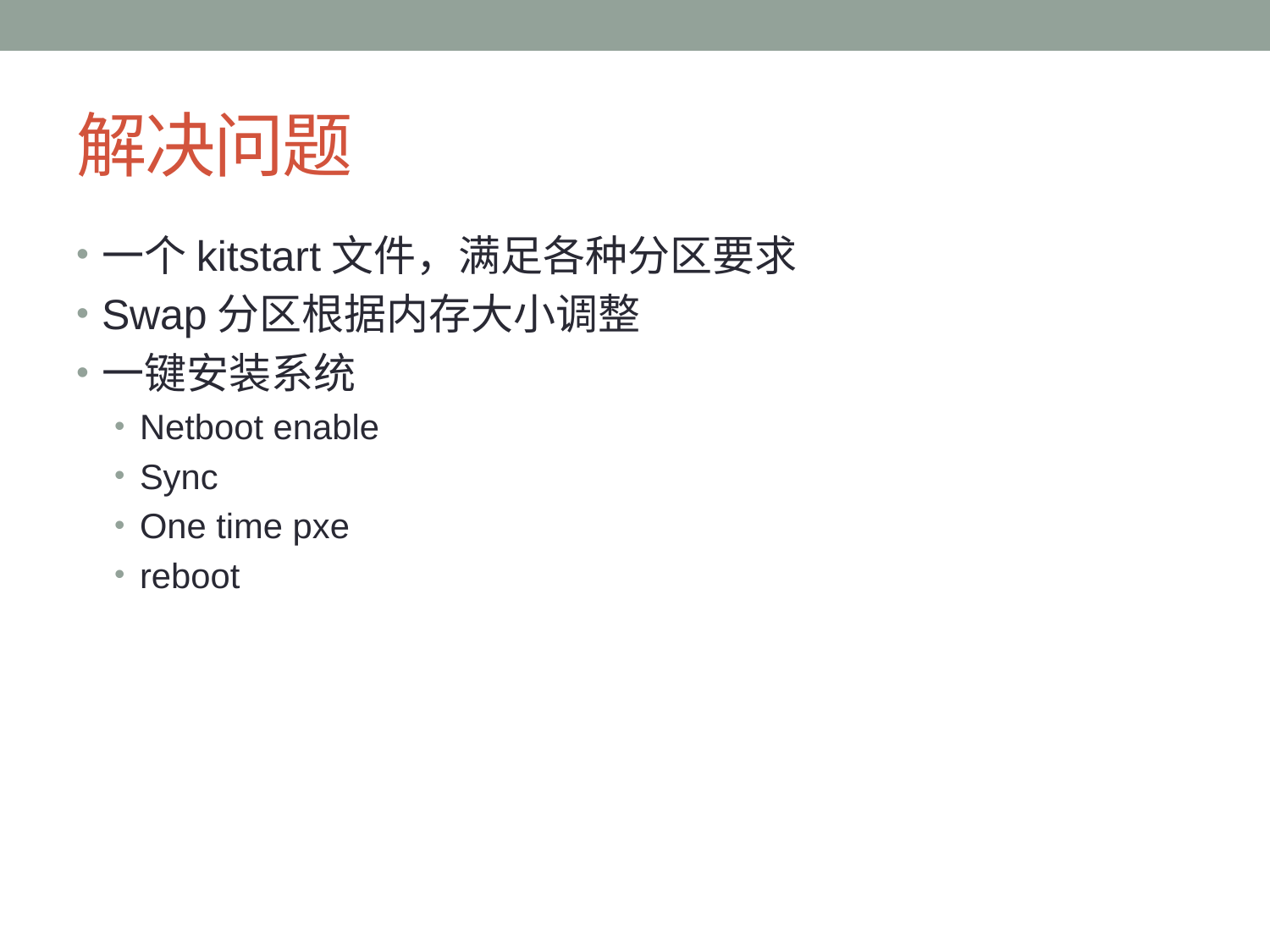

# 解决问题
一个kitstart文件，满足各种分区要求
Swap分区根据内存大小调整
一键安装系统
Netboot enable
Sync
One time pxe
reboot